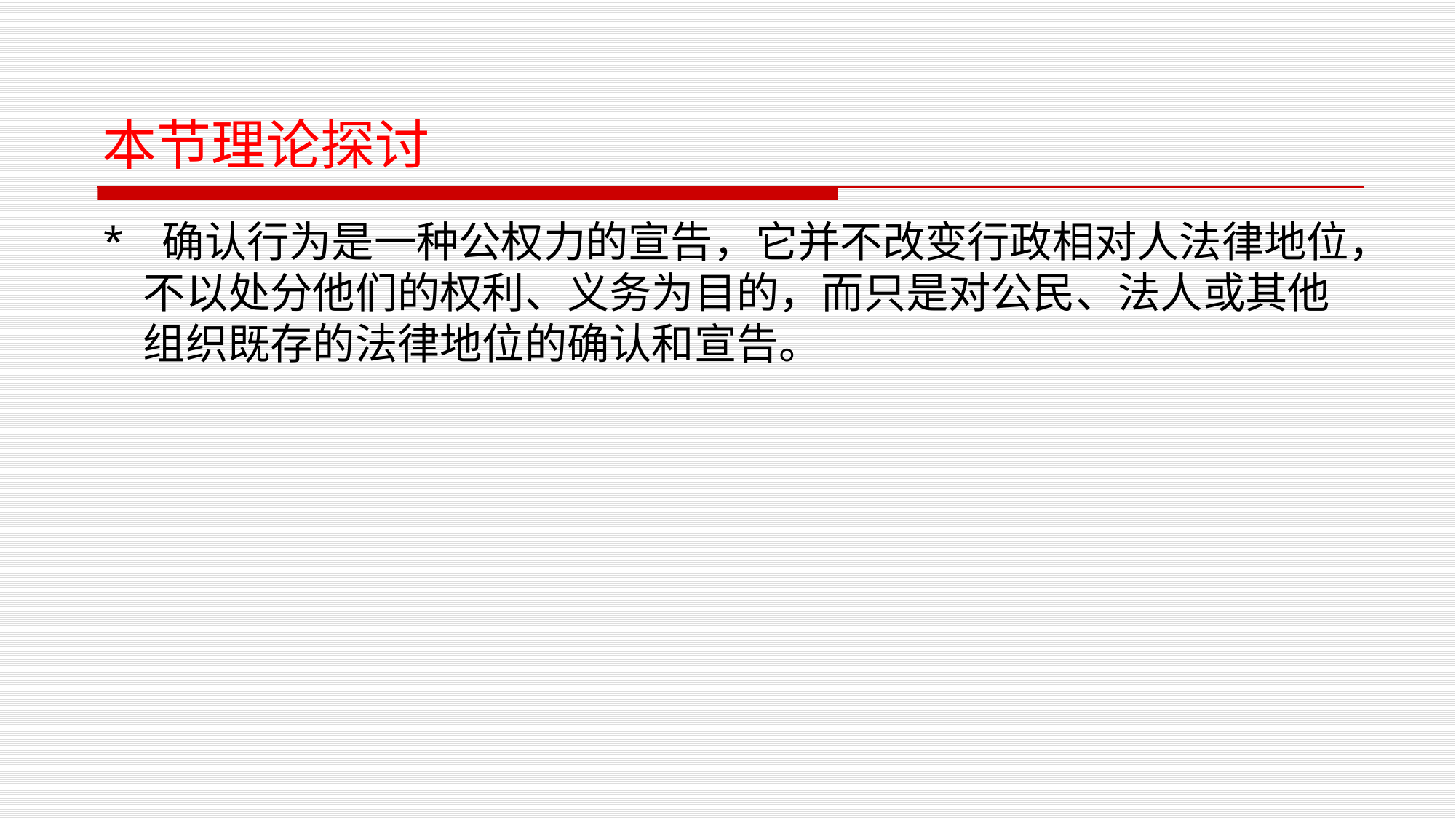

# 本节理论探讨
* 确认行为是一种公权力的宣告，它并不改变行政相对人法律地位，不以处分他们的权利、义务为目的，而只是对公民、法人或其他组织既存的法律地位的确认和宣告。